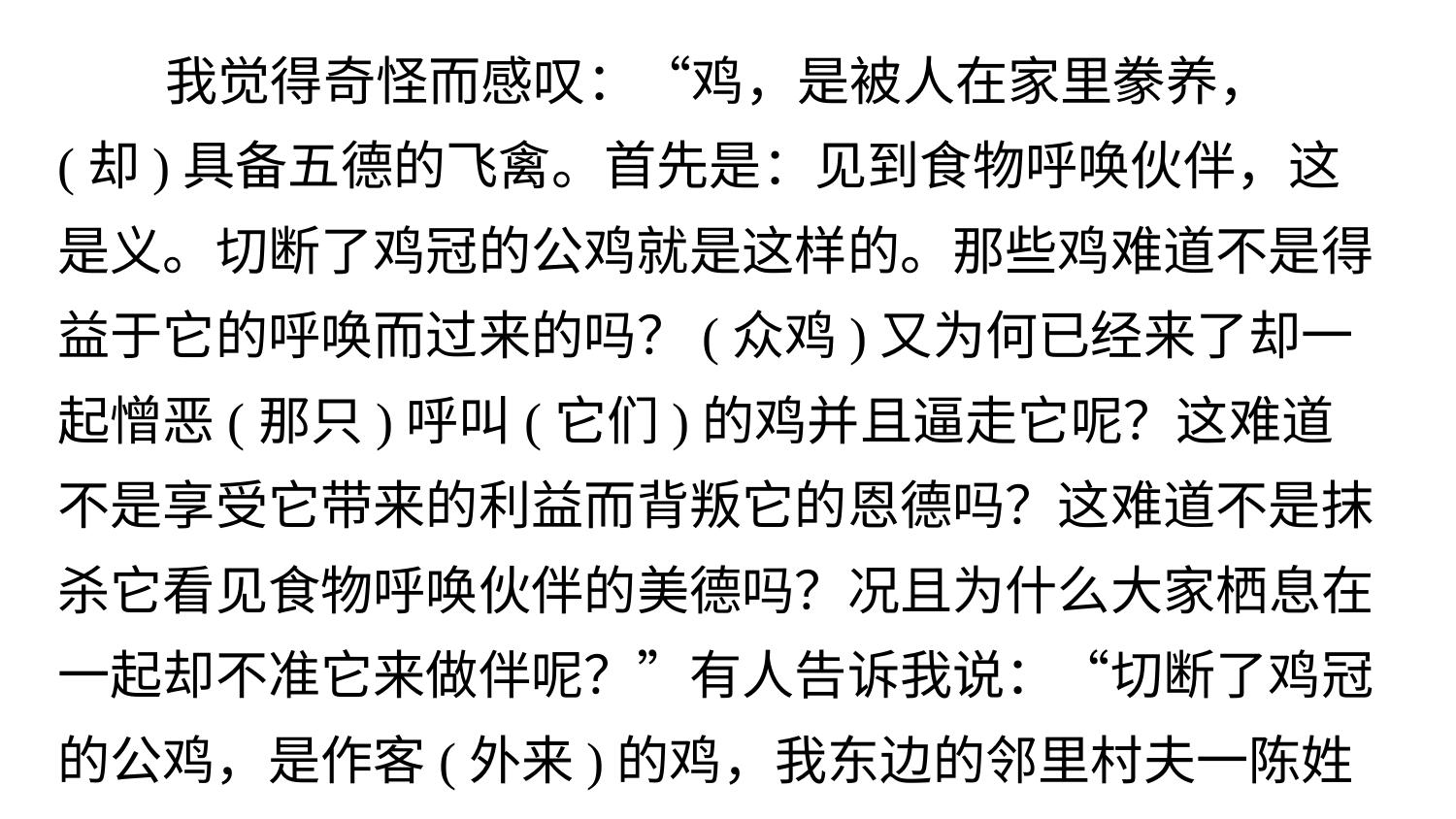

我觉得奇怪而感叹：“鸡，是被人在家里豢养，(却)具备五德的飞禽。首先是：见到食物呼唤伙伴，这是义。切断了鸡冠的公鸡就是这样的。那些鸡难道不是得益于它的呼唤而过来的吗？(众鸡)又为何已经来了却一起憎恶(那只)呼叫(它们)的鸡并且逼走它呢？这难道不是享受它带来的利益而背叛它的恩德吗？这难道不是抹杀它看见食物呼唤伙伴的美德吗？况且为什么大家栖息在一起却不准它来做伴呢？”有人告诉我说：“切断了鸡冠的公鸡，是作客(外来)的鸡，我东边的邻里村夫一陈姓人家的鸡。